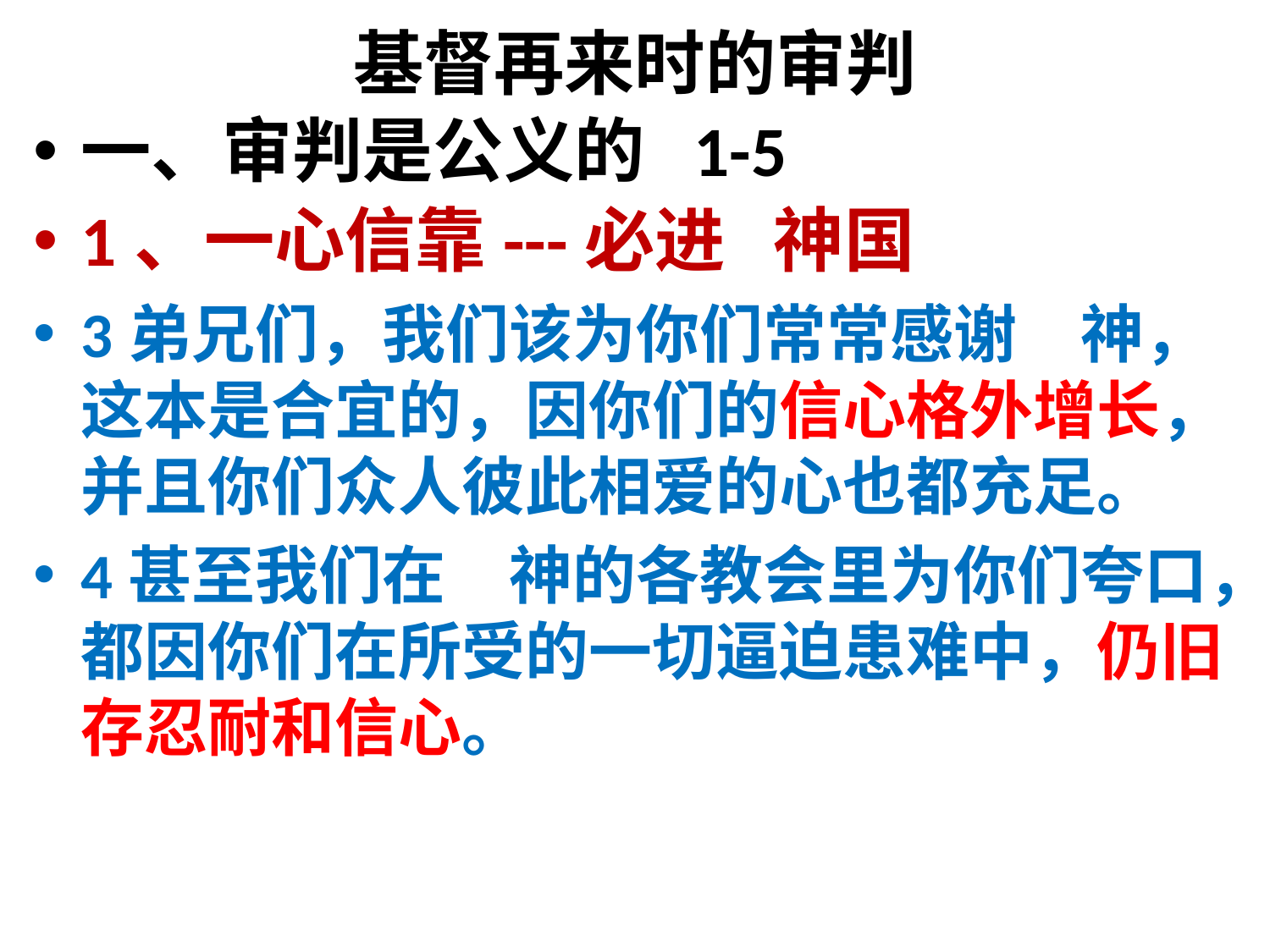

# 基督再来时的审判
一、审判是公义的  1-5
1、一心信靠---必进   神国
3弟兄们，我们该为你们常常感谢　神，这本是合宜的，因你们的信心格外增长，并且你们众人彼此相爱的心也都充足。
4甚至我们在　神的各教会里为你们夸口，都因你们在所受的一切逼迫患难中，仍旧存忍耐和信心。